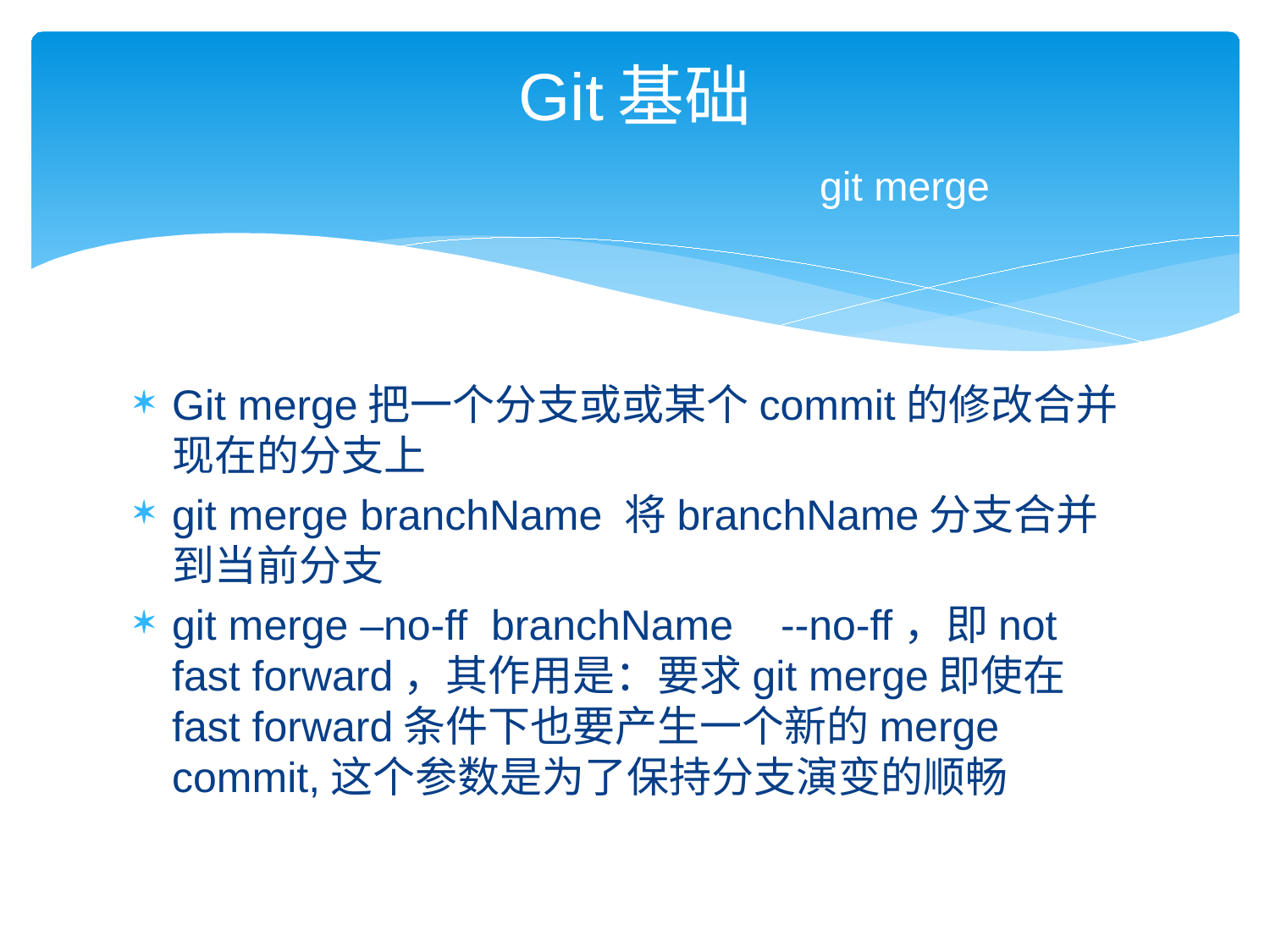

# Git基础 git merge
Git merge把一个分支或或某个commit的修改合并现在的分支上
git merge branchName 将branchName分支合并到当前分支
git merge –no-ff  branchName    --no-ff，即not fast forward，其作用是：要求git merge即使在fast forward条件下也要产生一个新的merge commit,这个参数是为了保持分支演变的顺畅